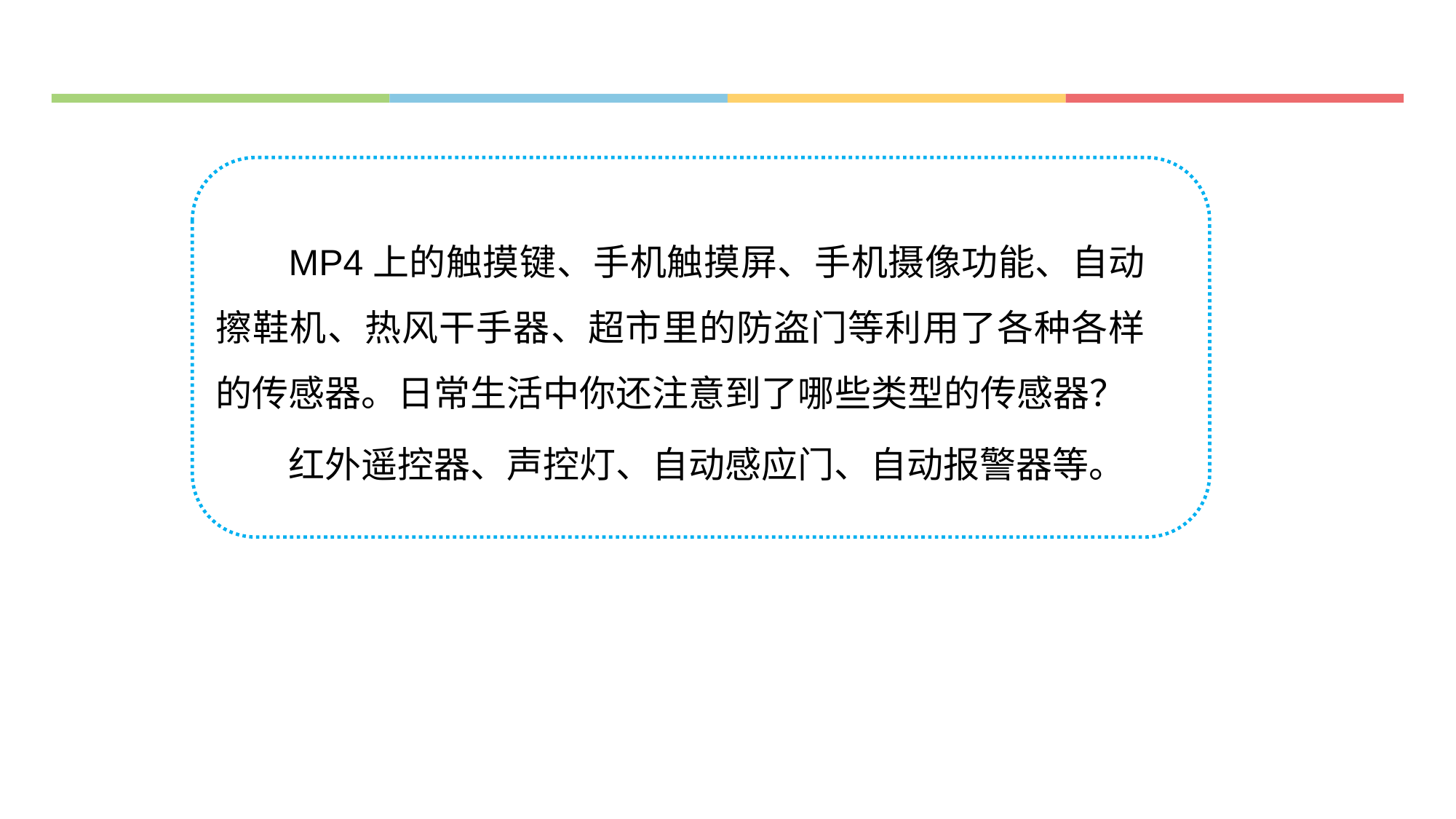

MP4上的触摸键、手机触摸屏、手机摄像功能、自动擦鞋机、热风干手器、超市里的防盗门等利用了各种各样的传感器。日常生活中你还注意到了哪些类型的传感器？
红外遥控器、声控灯、自动感应门、自动报警器等。